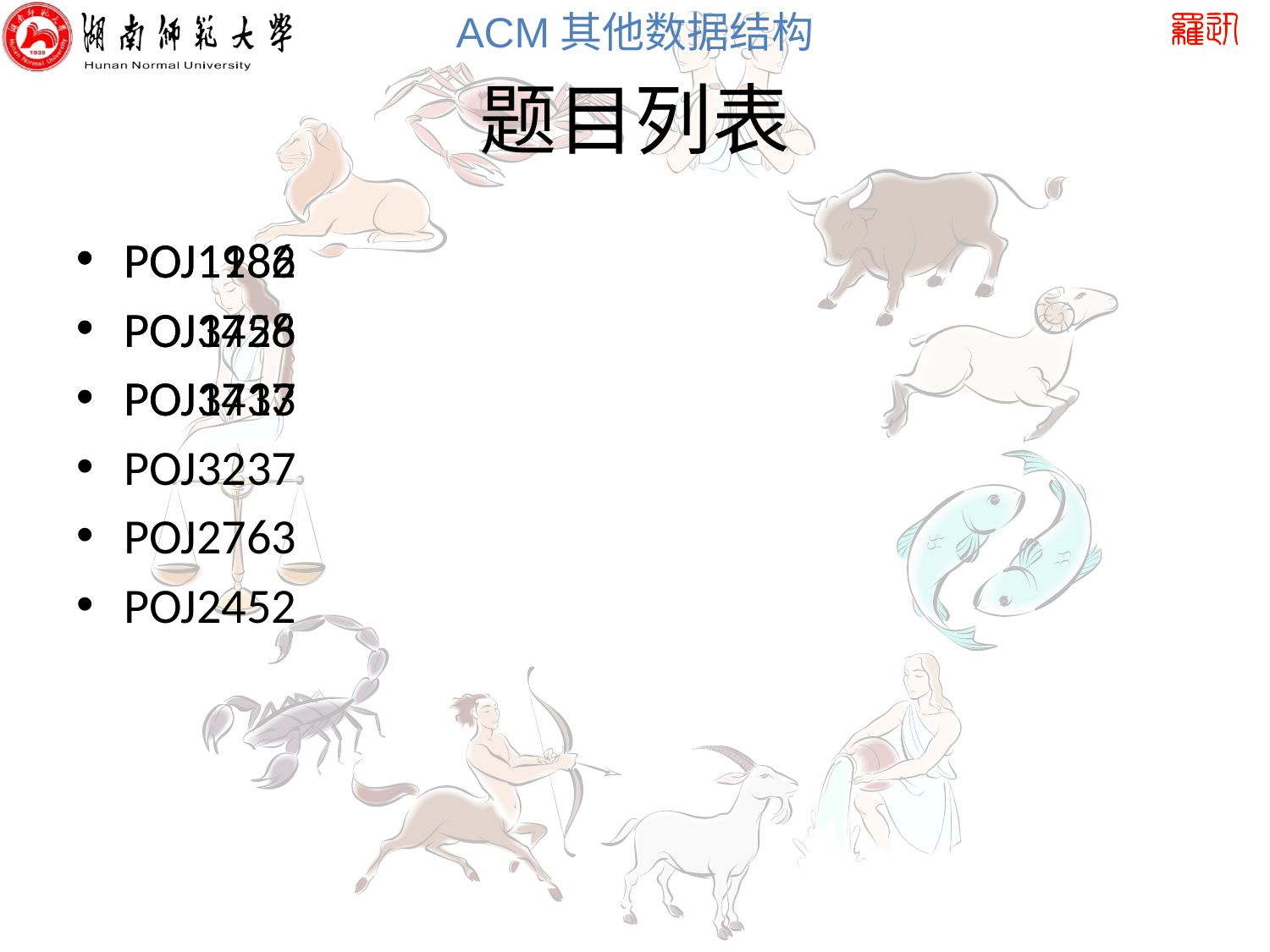

# 题目列表
POJ1986
POJ3728
POJ3417
POJ3237
POJ2763
POJ2452

POJ1182
POJ1456
POJ1733